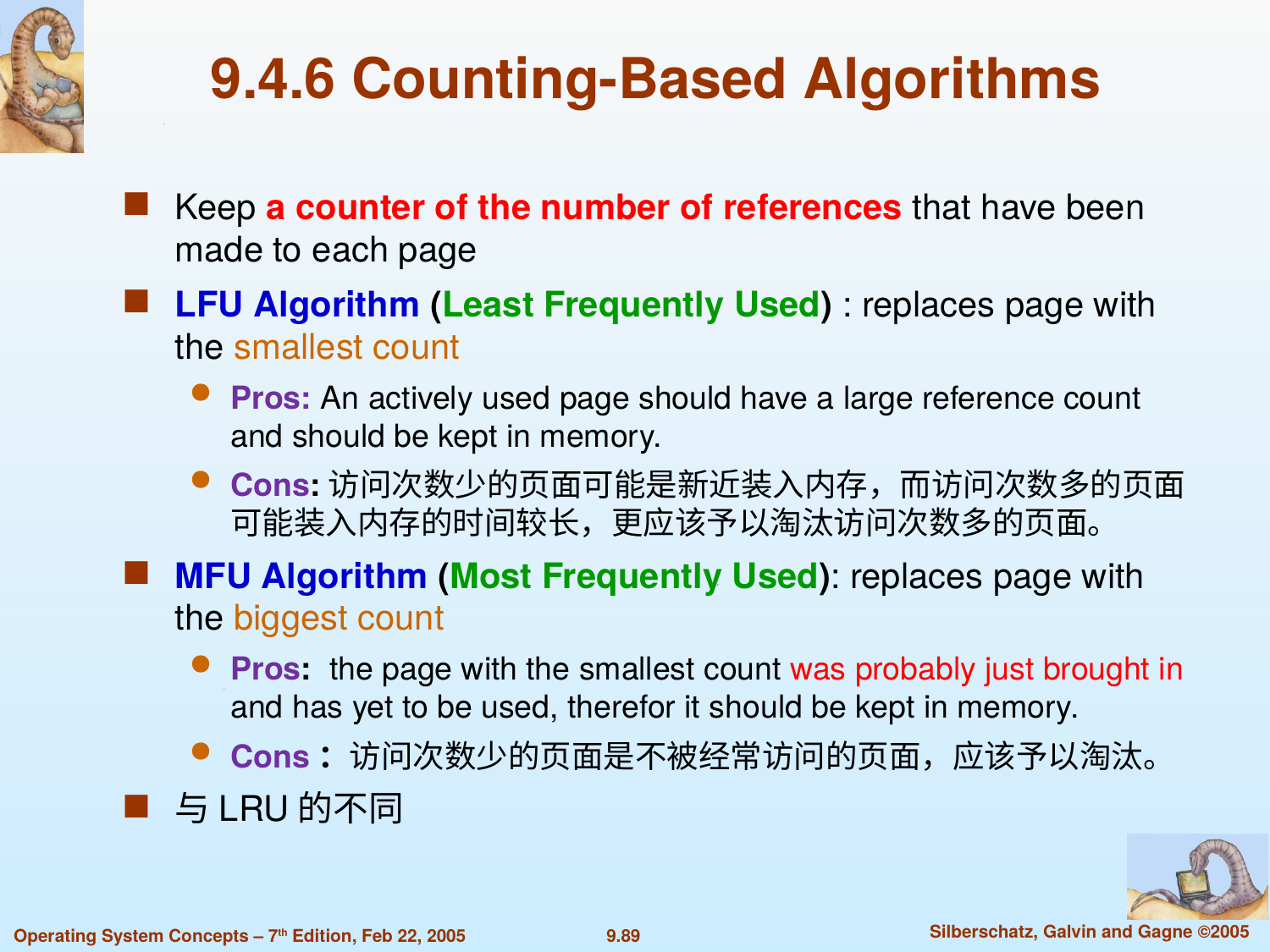

9.4.6 Counting-Based Algorithms
Keep a counter of the number of references that have been made to each page
LFU Algorithm (Least Frequently Used) : replaces page with the smallest count
Pros: An actively used page should have a large reference count and should be kept in memory.
Cons:访问次数少的页面可能是新近装入内存，而访问次数多的页面可能装入内存的时间较长，更应该予以淘汰访问次数多的页面。
MFU Algorithm (Most Frequently Used): replaces page with the biggest count
Pros:  the page with the smallest count was probably just brought in and has yet to be used, therefor it should be kept in memory.
Cons：访问次数少的页面是不被经常访问的页面，应该予以淘汰。
与LRU的不同